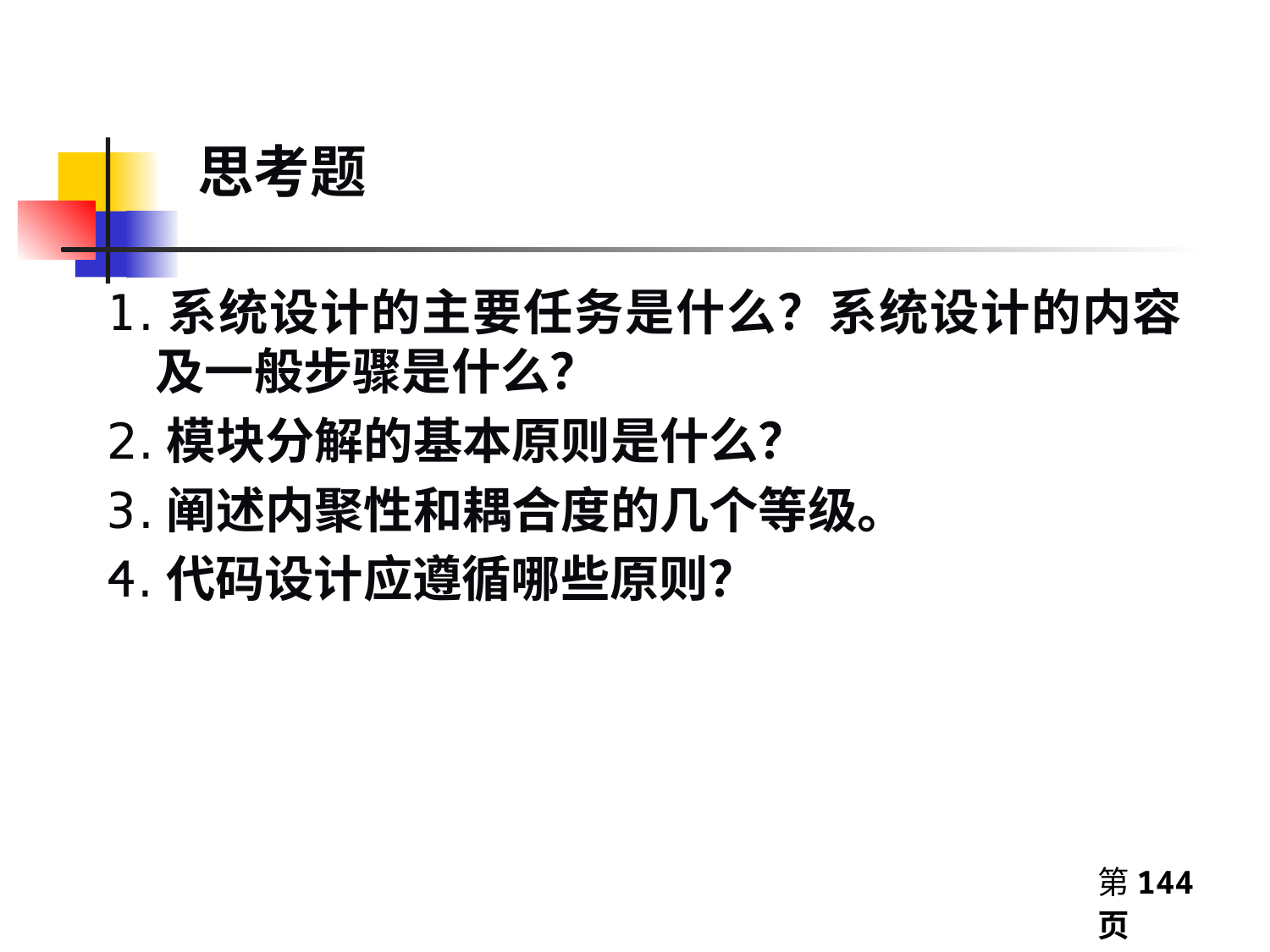

# 第一章思考题
思考题
1.系统设计的主要任务是什么？系统设计的内容及一般步骤是什么？
2.模块分解的基本原则是什么？
3.阐述内聚性和耦合度的几个等级。
4.代码设计应遵循哪些原则？